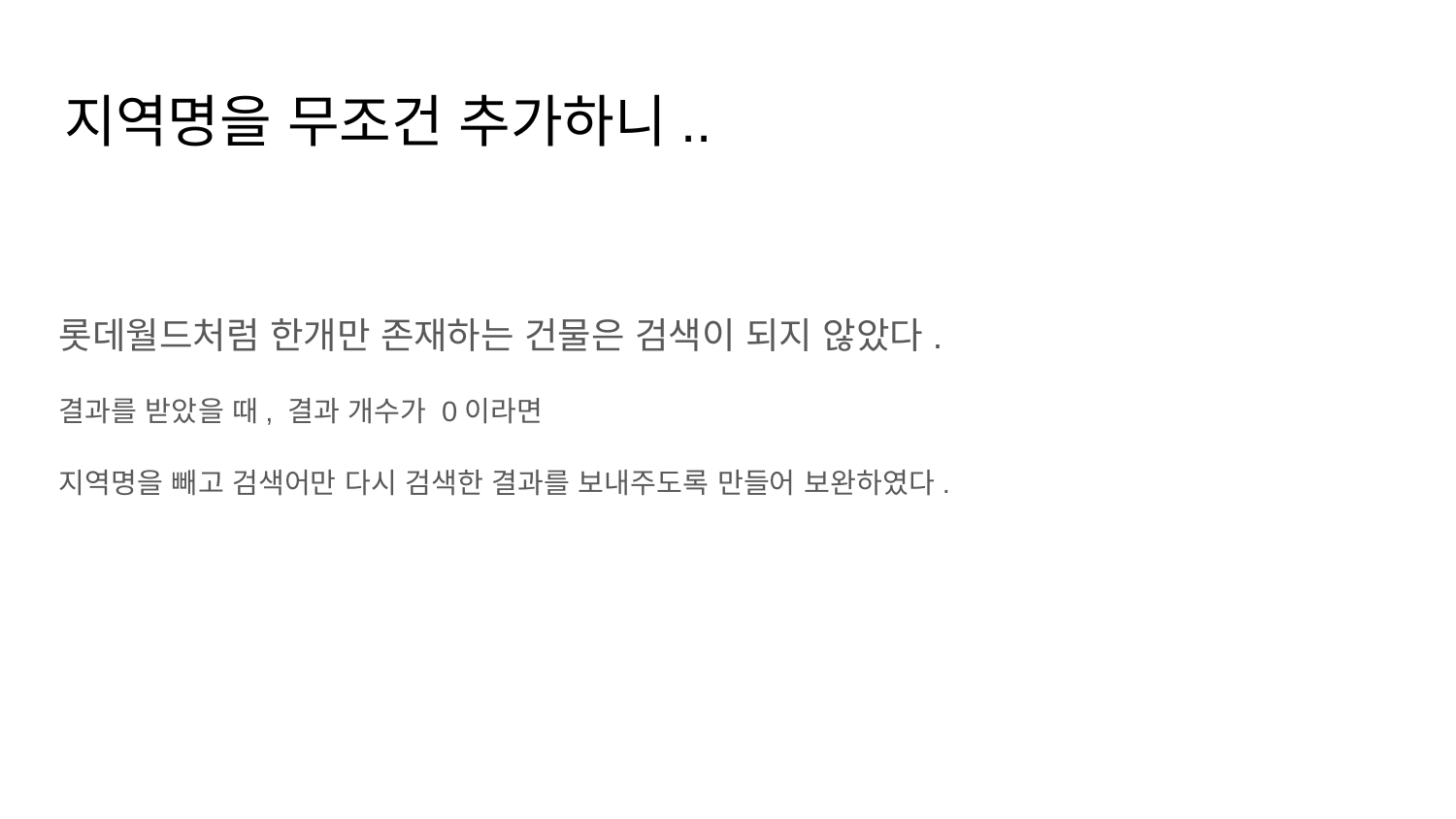

# 지역명을 무조건 추가하니..
롯데월드처럼 한개만 존재하는 건물은 검색이 되지 않았다.
결과를 받았을 때, 결과 개수가 0이라면
지역명을 빼고 검색어만 다시 검색한 결과를 보내주도록 만들어 보완하였다.